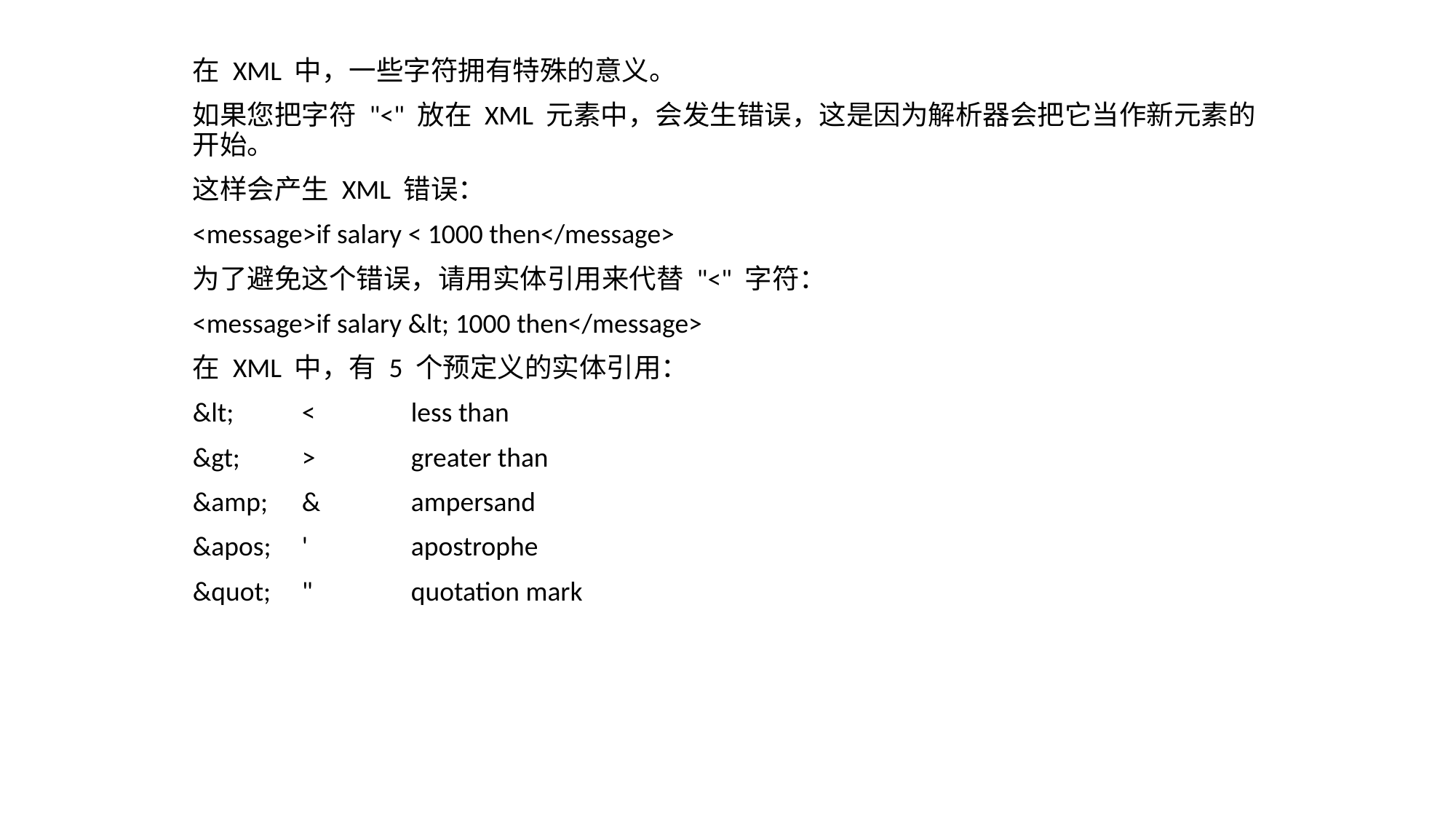

在 XML 中，一些字符拥有特殊的意义。
如果您把字符 "<" 放在 XML 元素中，会发生错误，这是因为解析器会把它当作新元素的开始。
这样会产生 XML 错误：
<message>if salary < 1000 then</message>
为了避免这个错误，请用实体引用来代替 "<" 字符：
<message>if salary &lt; 1000 then</message>
在 XML 中，有 5 个预定义的实体引用：
&lt;	<	less than
&gt;	>	greater than
&amp;	&	ampersand
&apos;	'	apostrophe
&quot;	"	quotation mark